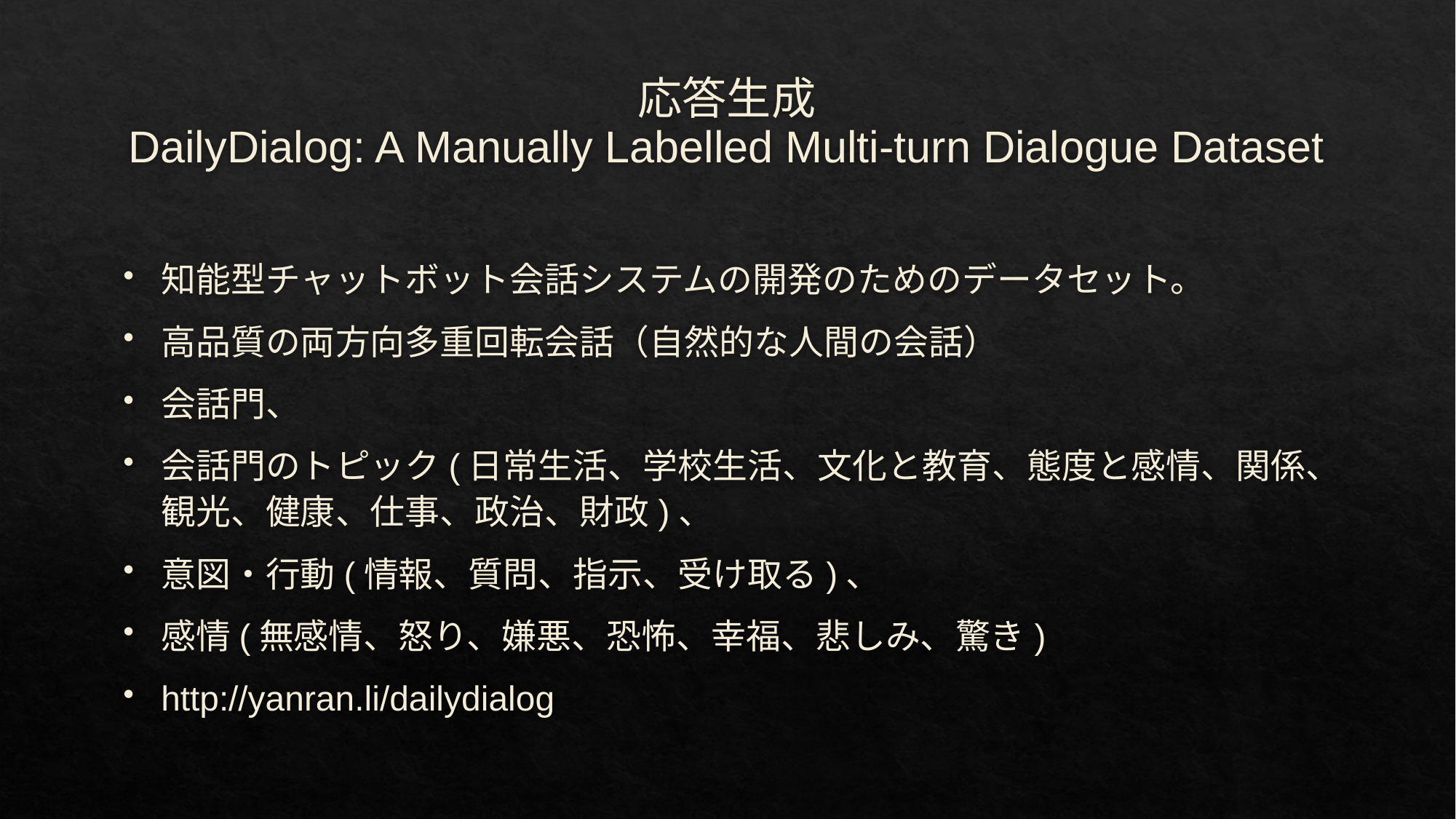

# 応答生成 DailyDialog: A Manually Labelled Multi-turn Dialogue Dataset
知能型チャットボット会話システムの開発のためのデータセット。
高品質の両方向多重回転会話（自然的な人間の会話）
会話門、
会話門のトピック(日常生活、学校生活、文化と教育、態度と感情、関係、観光、健康、仕事、政治、財政)、
意図・行動(情報、質問、指示、受け取る)、
感情(無感情、怒り、嫌悪、恐怖、幸福、悲しみ、驚き)
http://yanran.li/dailydialog